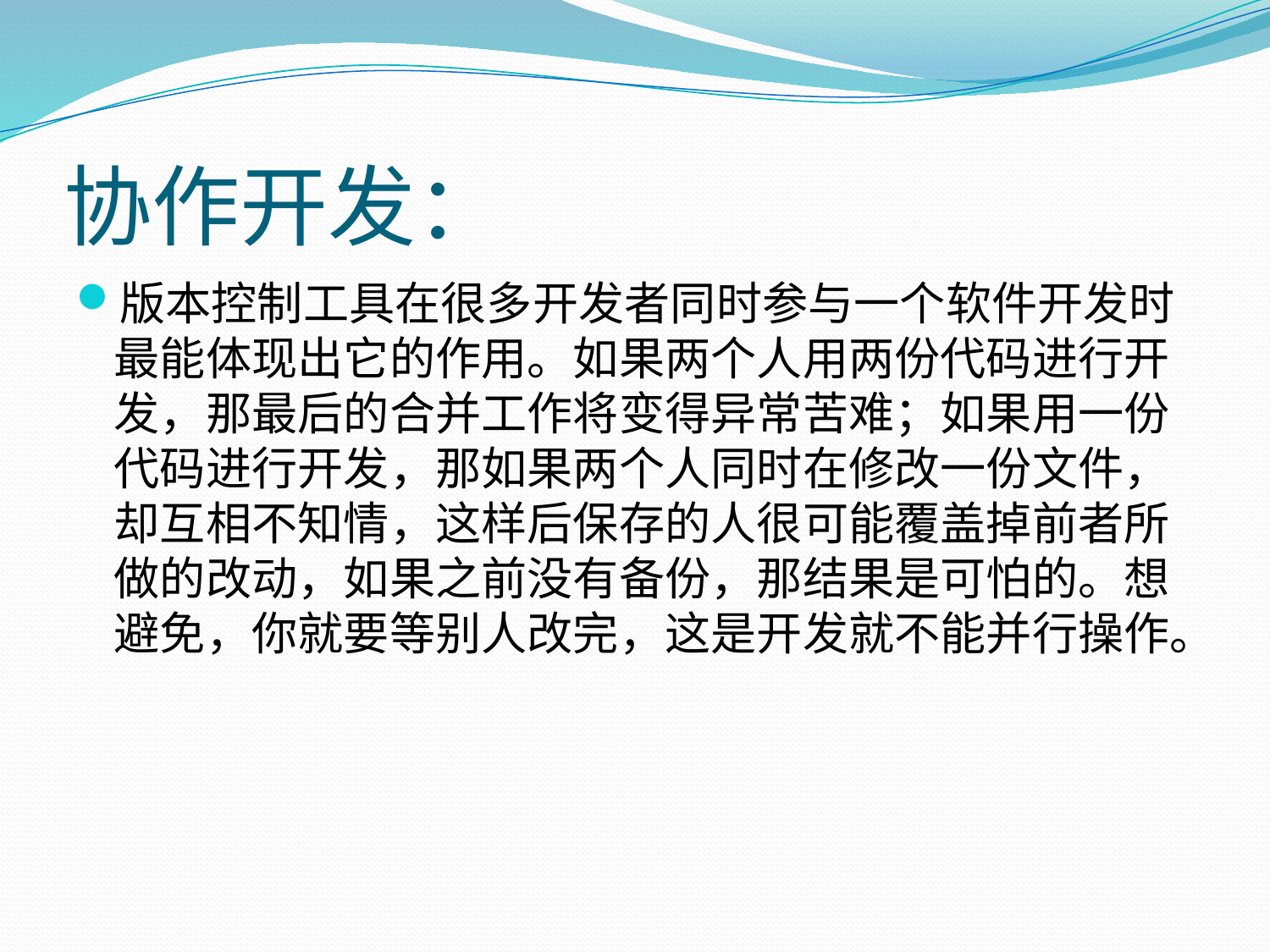

# 协作开发：
版本控制工具在很多开发者同时参与一个软件开发时最能体现出它的作用。如果两个人用两份代码进行开发，那最后的合并工作将变得异常苦难；如果用一份代码进行开发，那如果两个人同时在修改一份文件，却互相不知情，这样后保存的人很可能覆盖掉前者所做的改动，如果之前没有备份，那结果是可怕的。想避免，你就要等别人改完，这是开发就不能并行操作。